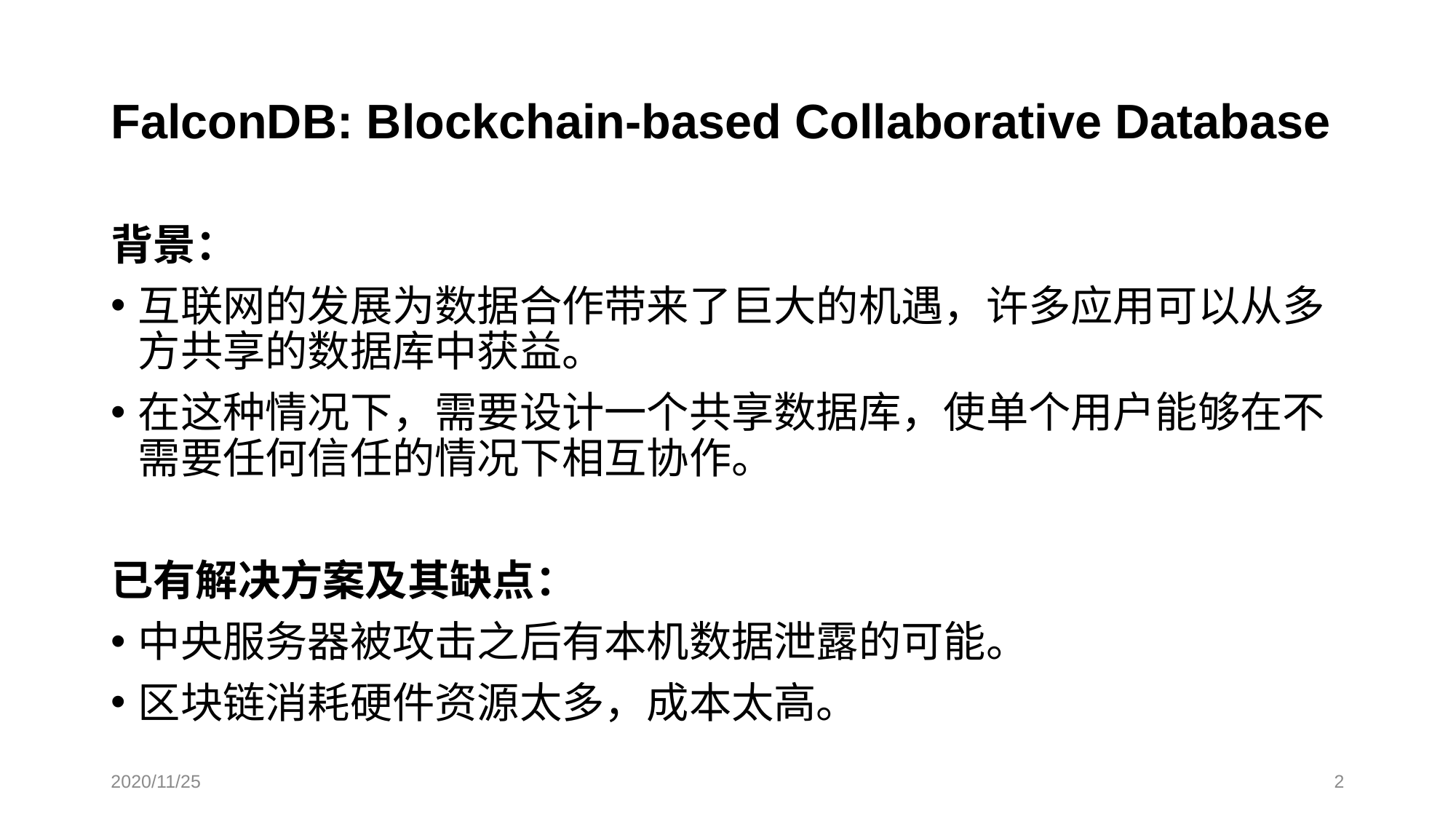

# FalconDB: Blockchain-based Collaborative Database
背景：
互联网的发展为数据合作带来了巨大的机遇，许多应用可以从多方共享的数据库中获益。
在这种情况下，需要设计一个共享数据库，使单个用户能够在不需要任何信任的情况下相互协作。

已有解决方案及其缺点：
中央服务器被攻击之后有本机数据泄露的可能。
区块链消耗硬件资源太多，成本太高。
2020/11/25
2